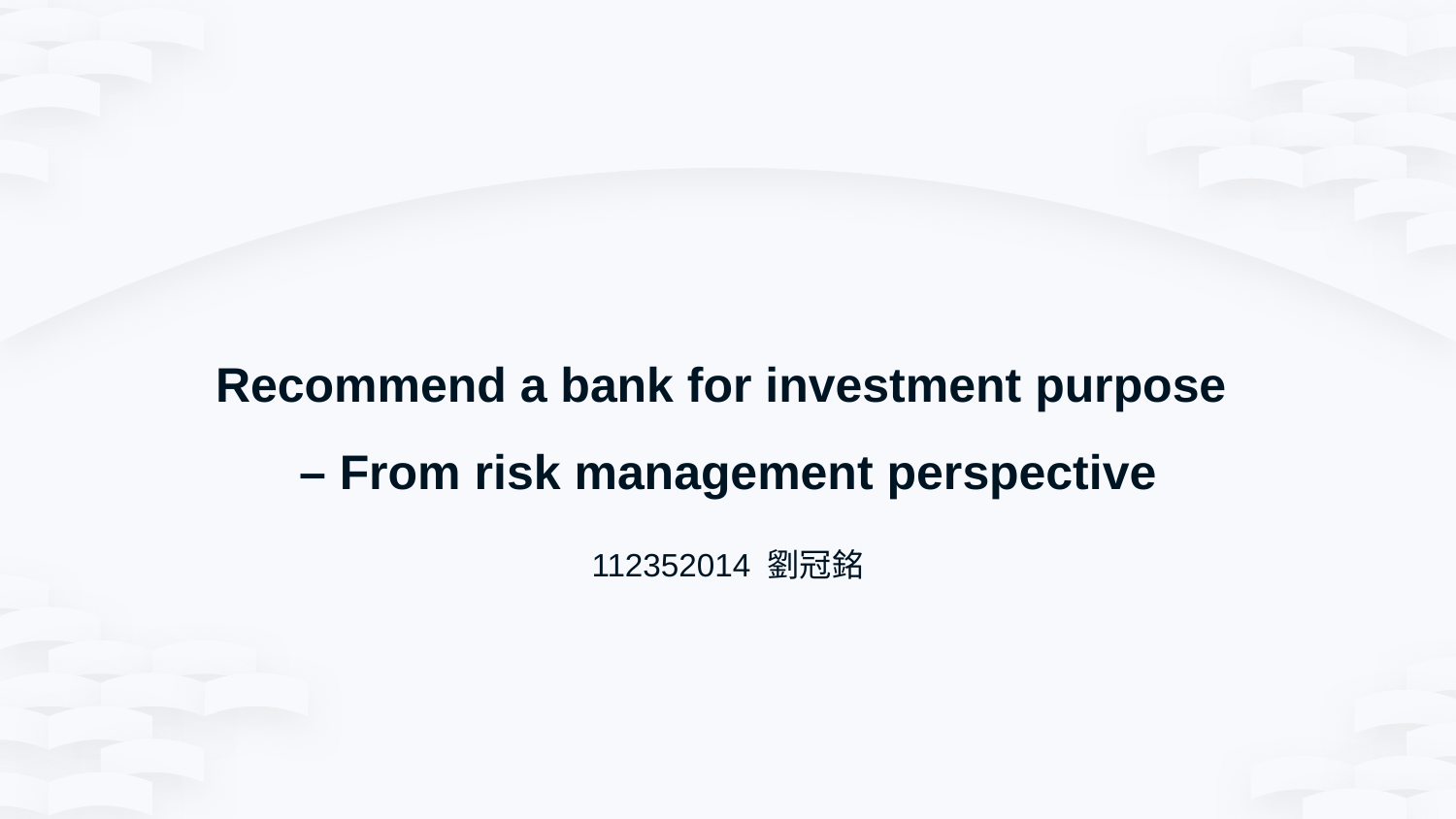

# Recommend a bank for investment purpose – From risk management perspective
112352014 劉冠銘